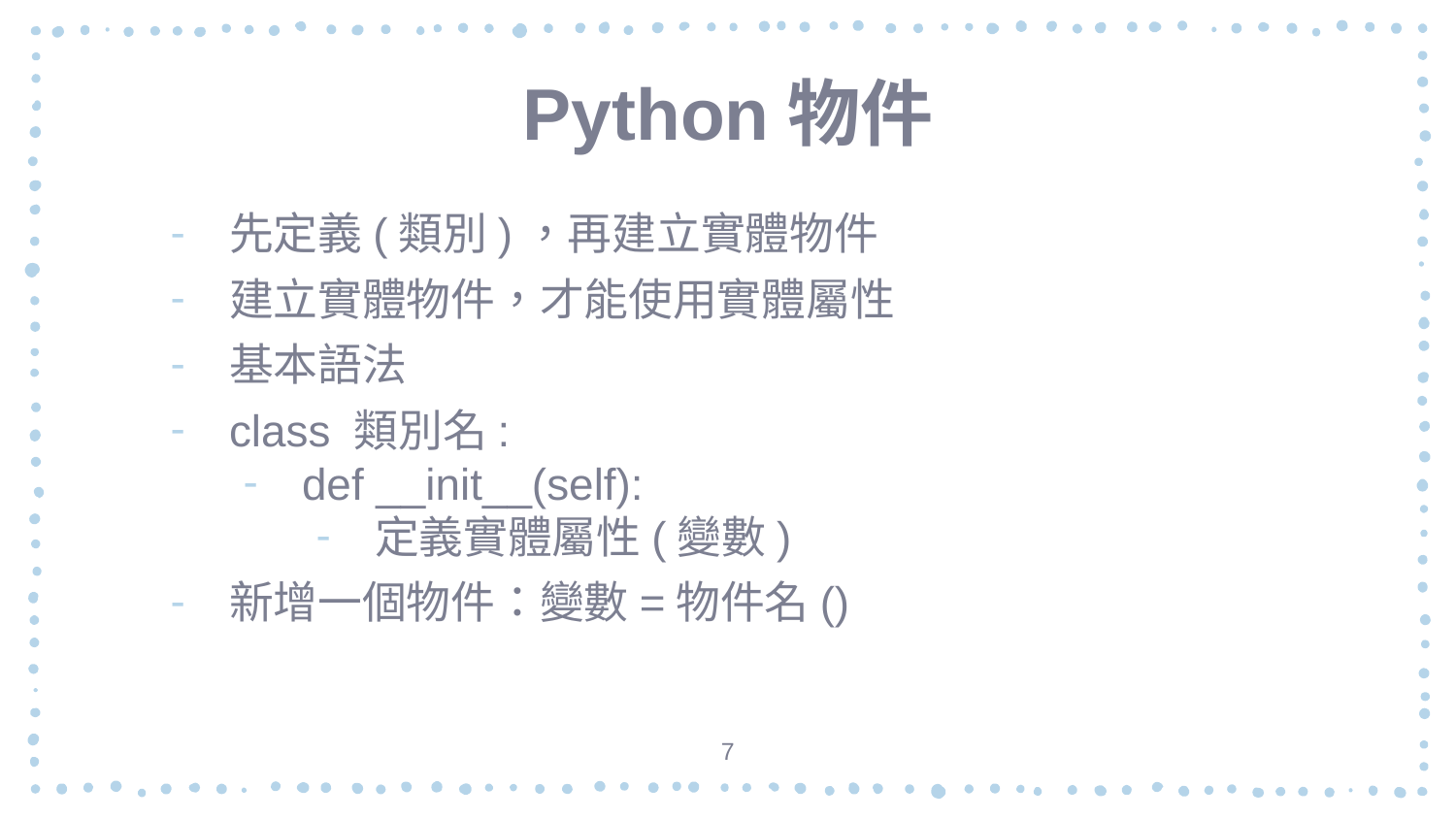

# Python物件
先定義(類別)，再建立實體物件
建立實體物件，才能使用實體屬性
基本語法
class 類別名:
def __init__(self):
定義實體屬性(變數)
新增一個物件：變數=物件名()

7